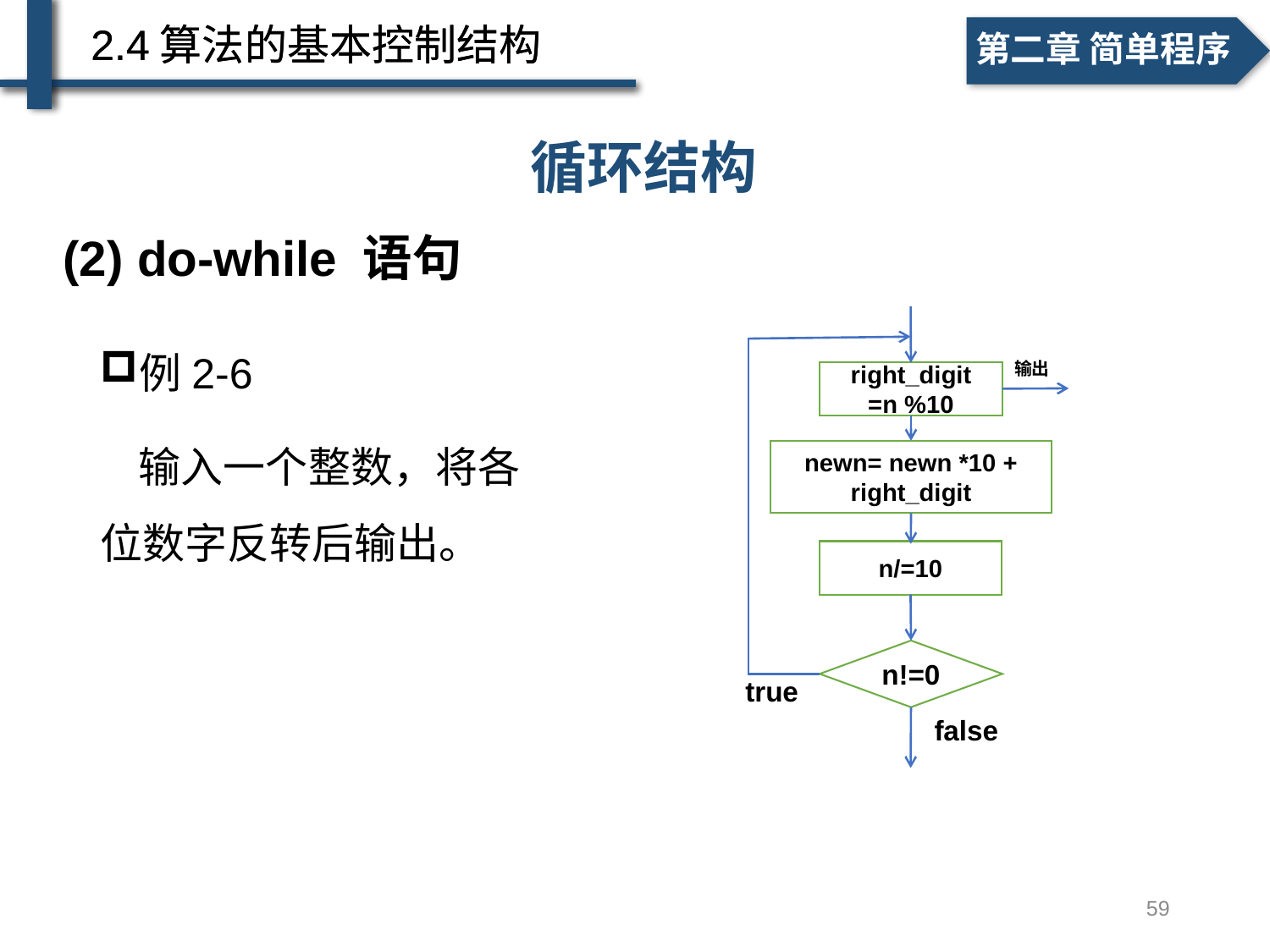

2.4算法的基本控制结构
2.4算法的基本控制结构
一、个人简介
二、学术成绩
一、个人简介

第二章 简单程序
特殊的多分支结构

循环结构
(2) do-while 语句
例2-6
   输入一个整数，将各位数字反转后输出。
输出
right_digit
=n %10
newn= newn *10 + right_digit

n/=10
n!=0
true
false
59